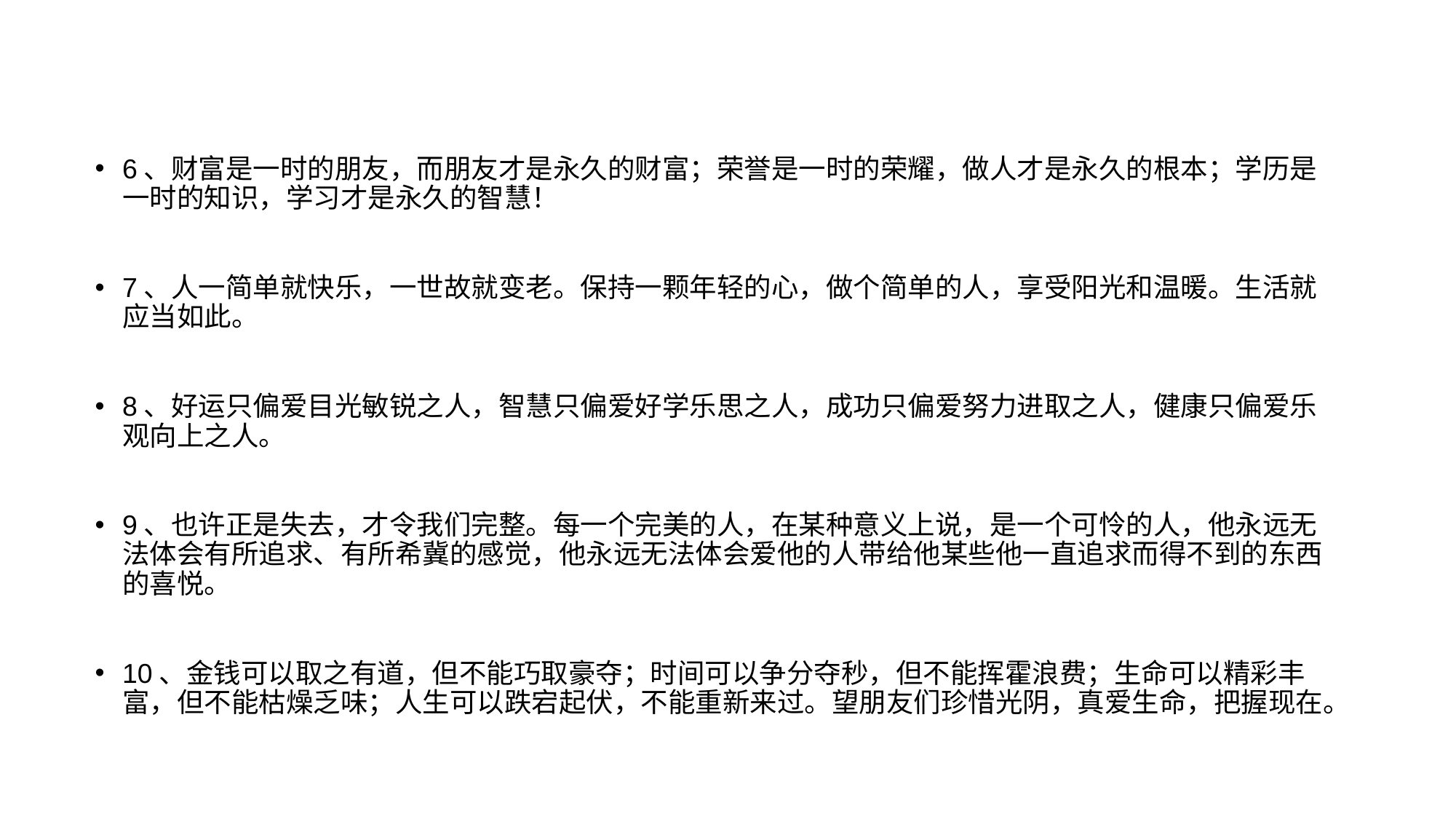

#
6、财富是一时的朋友，而朋友才是永久的财富；荣誉是一时的荣耀，做人才是永久的根本；学历是一时的知识，学习才是永久的智慧！

7、人一简单就快乐，一世故就变老。保持一颗年轻的心，做个简单的人，享受阳光和温暖。生活就应当如此。

8、好运只偏爱目光敏锐之人，智慧只偏爱好学乐思之人，成功只偏爱努力进取之人，健康只偏爱乐观向上之人。

9、也许正是失去，才令我们完整。每一个完美的人，在某种意义上说，是一个可怜的人，他永远无法体会有所追求、有所希冀的感觉，他永远无法体会爱他的人带给他某些他一直追求而得不到的东西的喜悦。

10、金钱可以取之有道，但不能巧取豪夺；时间可以争分夺秒，但不能挥霍浪费；生命可以精彩丰富，但不能枯燥乏味；人生可以跌宕起伏，不能重新来过。望朋友们珍惜光阴，真爱生命，把握现在。